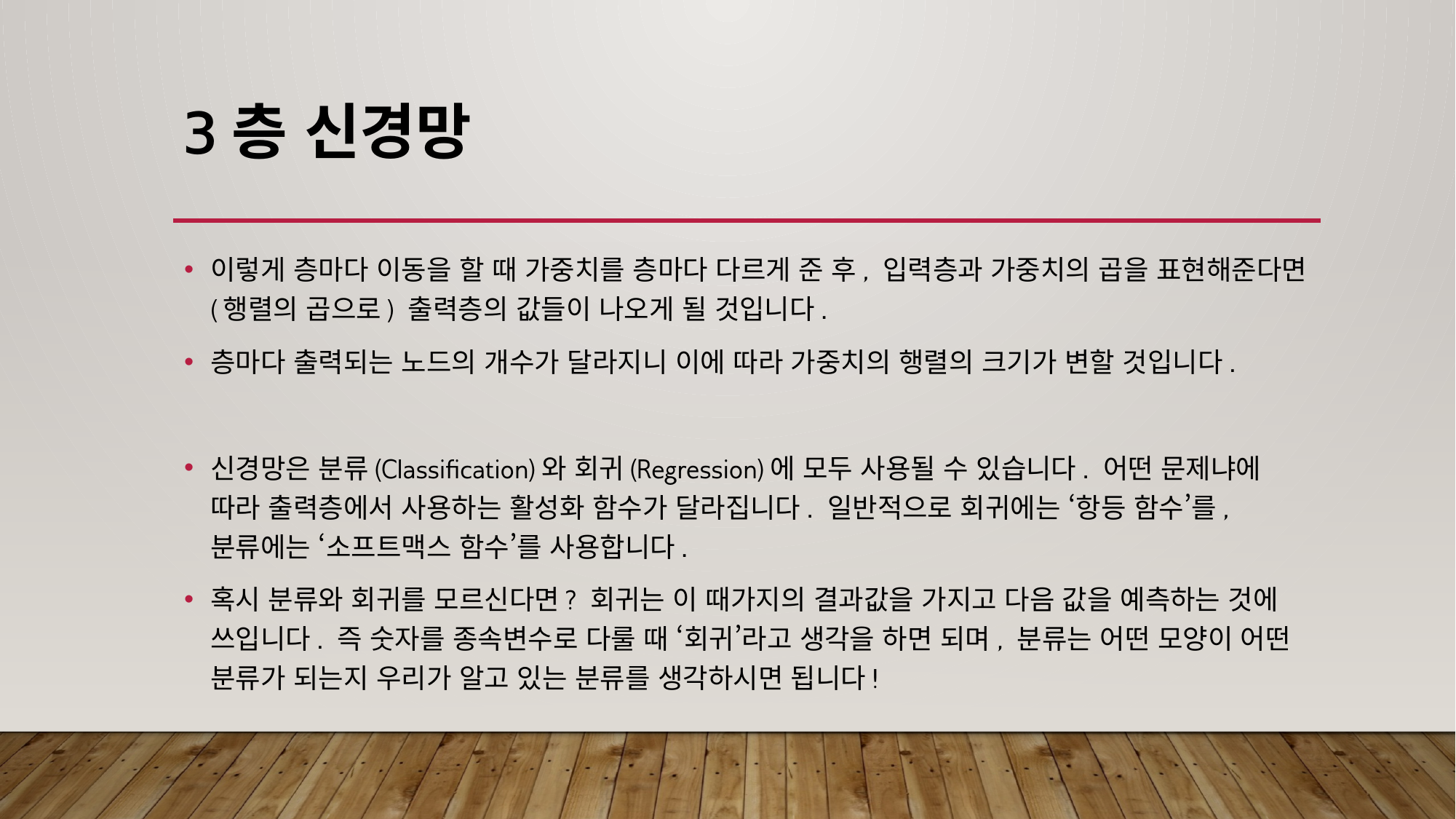

# 3층 신경망
이렇게 층마다 이동을 할 때 가중치를 층마다 다르게 준 후, 입력층과 가중치의 곱을 표현해준다면(행렬의 곱으로) 출력층의 값들이 나오게 될 것입니다.
층마다 출력되는 노드의 개수가 달라지니 이에 따라 가중치의 행렬의 크기가 변할 것입니다.

신경망은 분류(Classification)와 회귀(Regression)에 모두 사용될 수 있습니다. 어떤 문제냐에 따라 출력층에서 사용하는 활성화 함수가 달라집니다. 일반적으로 회귀에는 ‘항등 함수’를, 분류에는 ‘소프트맥스 함수’를 사용합니다.
혹시 분류와 회귀를 모르신다면? 회귀는 이 때가지의 결과값을 가지고 다음 값을 예측하는 것에 쓰입니다. 즉 숫자를 종속변수로 다룰 때 ‘회귀’라고 생각을 하면 되며, 분류는 어떤 모양이 어떤 분류가 되는지 우리가 알고 있는 분류를 생각하시면 됩니다!